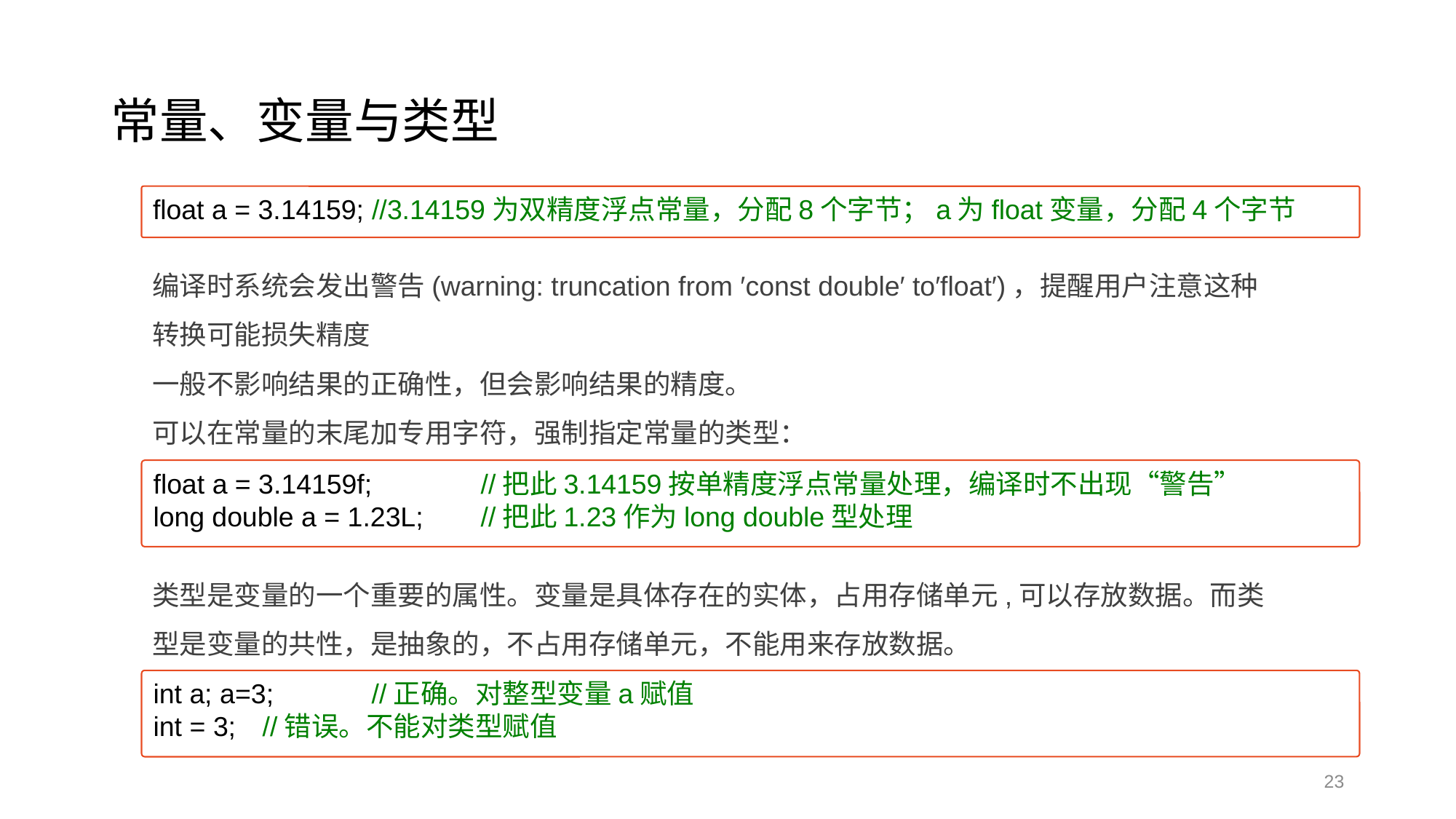

# 常量、变量与类型
float a = 3.14159; //3.14159为双精度浮点常量，分配8个字节；a为float变量，分配4个字节
编译时系统会发出警告(warning: truncation from ′const double′ to′float′)，提醒用户注意这种转换可能损失精度
一般不影响结果的正确性，但会影响结果的精度。
可以在常量的末尾加专用字符，强制指定常量的类型：
float a = 3.14159f;	//把此3.14159按单精度浮点常量处理，编译时不出现“警告”
long double a = 1.23L;	//把此1.23作为long double型处理
类型是变量的一个重要的属性。变量是具体存在的实体，占用存储单元,可以存放数据。而类型是变量的共性，是抽象的，不占用存储单元，不能用来存放数据。
int a; a=3; 	//正确。对整型变量a赋值
int = 3;	//错误。不能对类型赋值
23